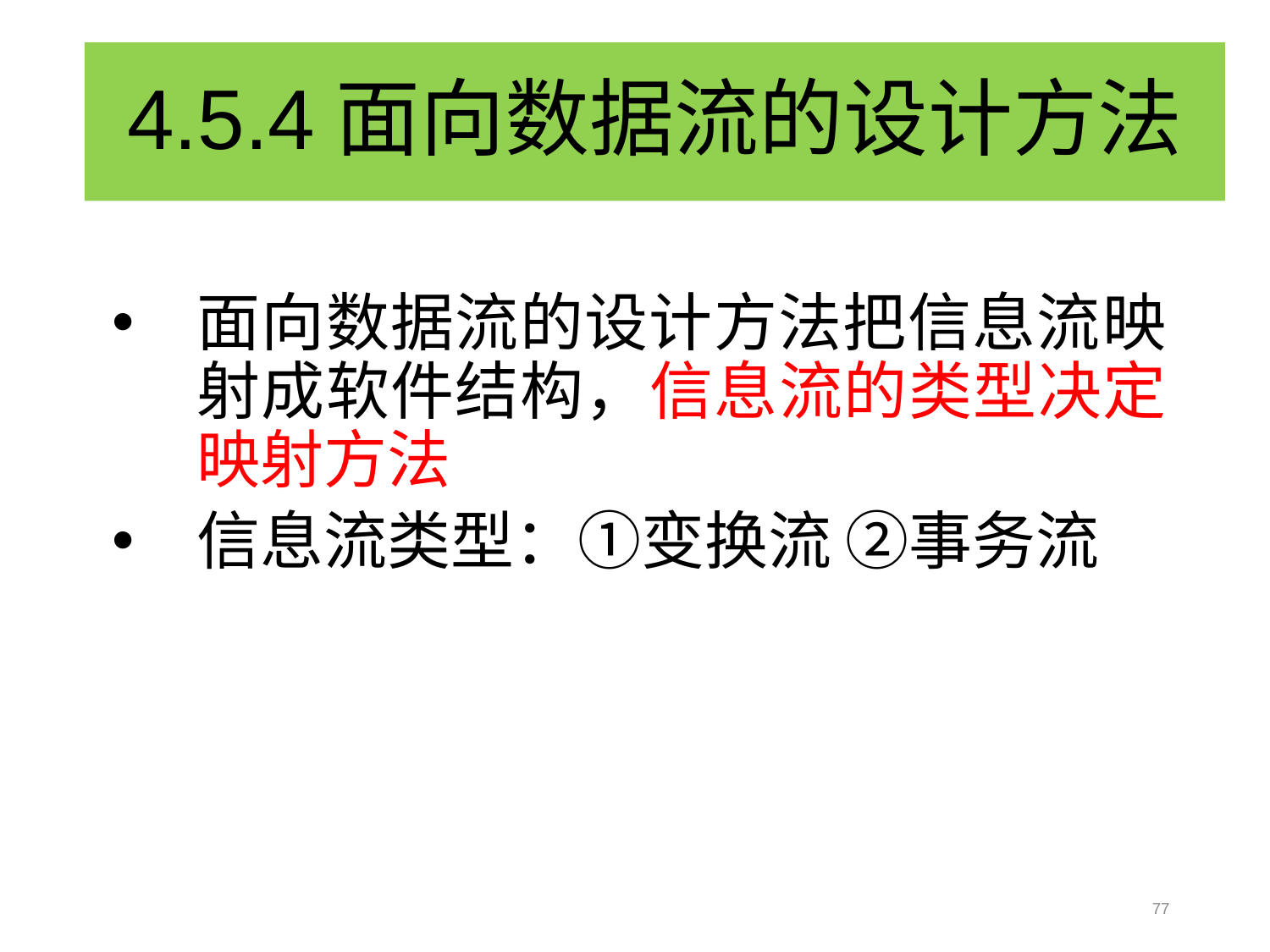

# 4.5.4面向数据流的设计方法
面向数据流的设计方法把信息流映射成软件结构，信息流的类型决定映射方法
信息流类型：①变换流 ②事务流
77